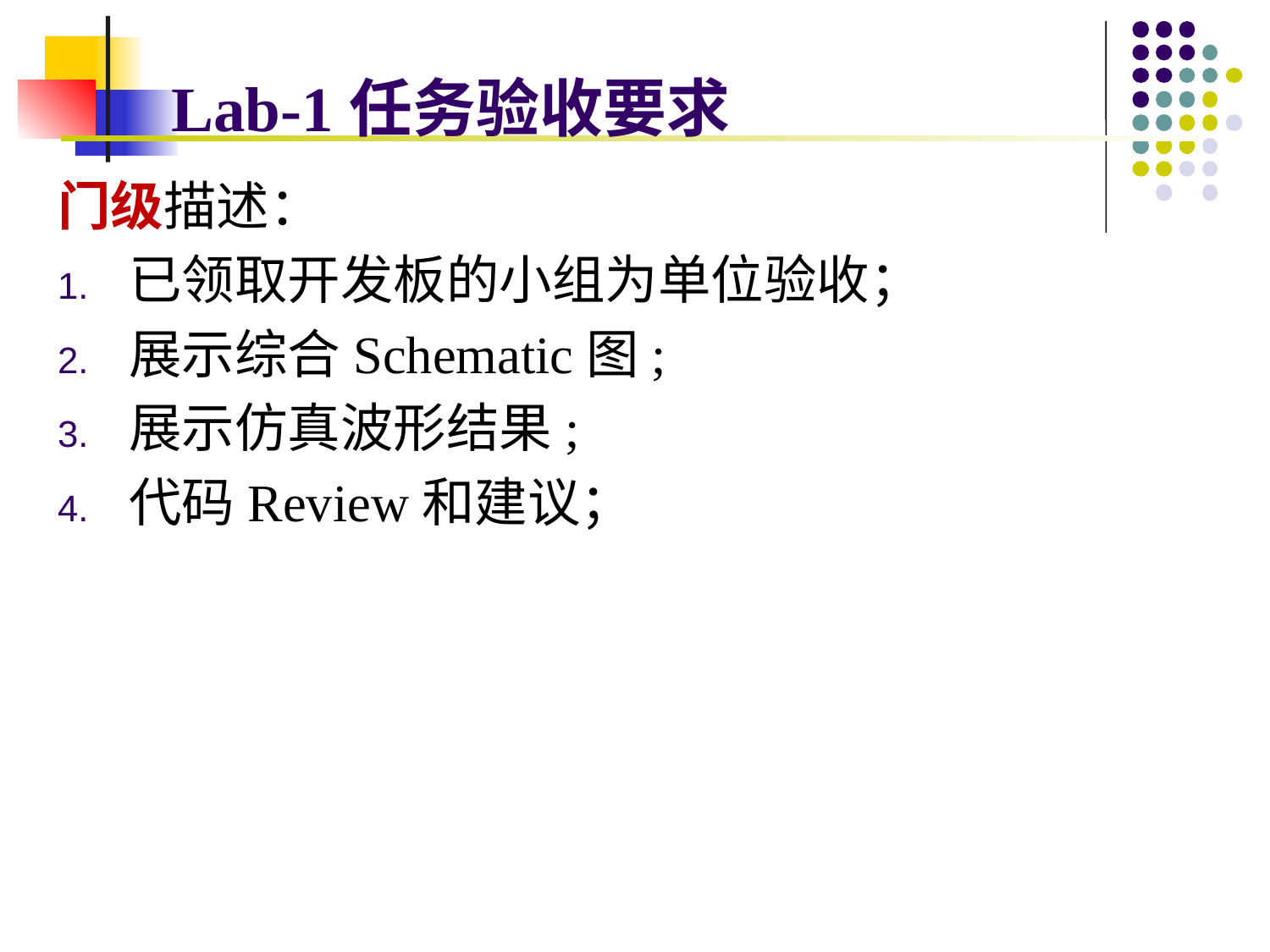

# Lab-1任务验收要求
门级描述：
已领取开发板的小组为单位验收；
展示综合Schematic图;
展示仿真波形结果;
代码Review和建议；